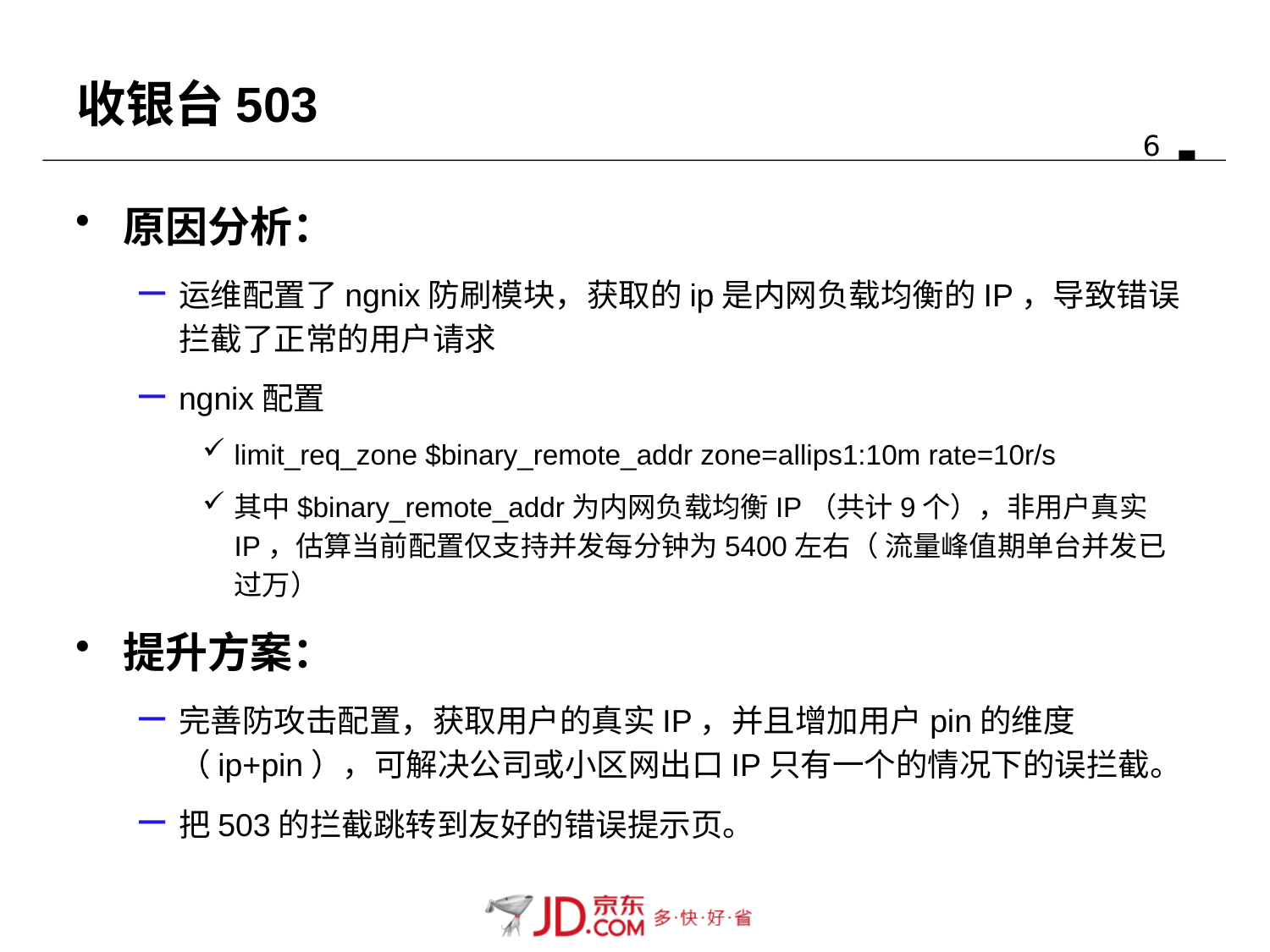

# 收银台503
原因分析：
运维配置了ngnix防刷模块，获取的ip是内网负载均衡的IP，导致错误拦截了正常的用户请求
ngnix配置
limit_req_zone $binary_remote_addr zone=allips1:10m rate=10r/s
其中$binary_remote_addr为内网负载均衡IP（共计9个），非用户真实IP，估算当前配置仅支持并发每分钟为5400左右（ 流量峰值期单台并发已过万）
提升方案：
完善防攻击配置，获取用户的真实IP，并且增加用户pin的维度（ip+pin），可解决公司或小区网出口IP只有一个的情况下的误拦截。
把503的拦截跳转到友好的错误提示页。